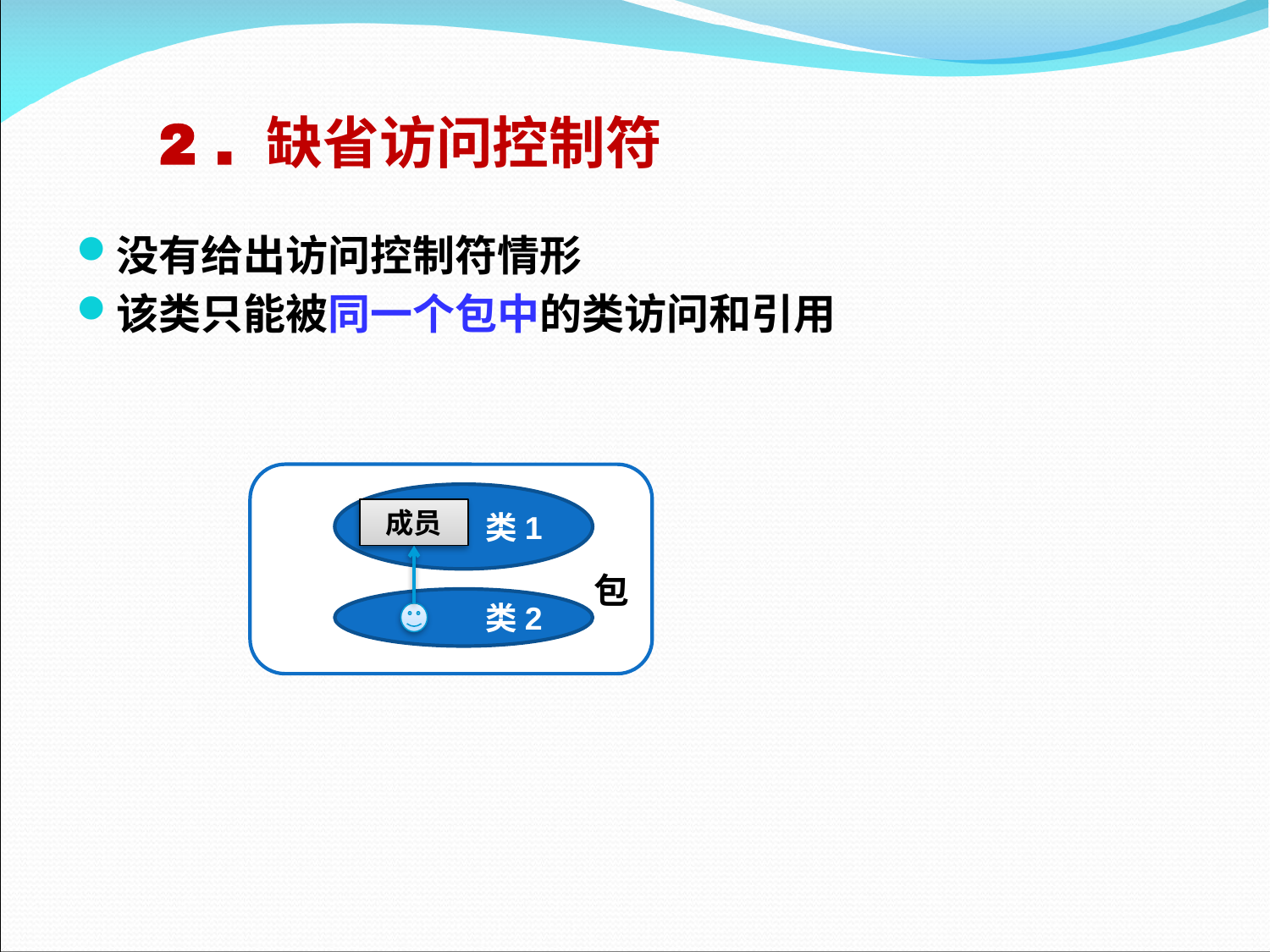

# 2 . 缺省访问控制符
没有给出访问控制符情形
该类只能被同一个包中的类访问和引用
                                              包
类1
成员
类2